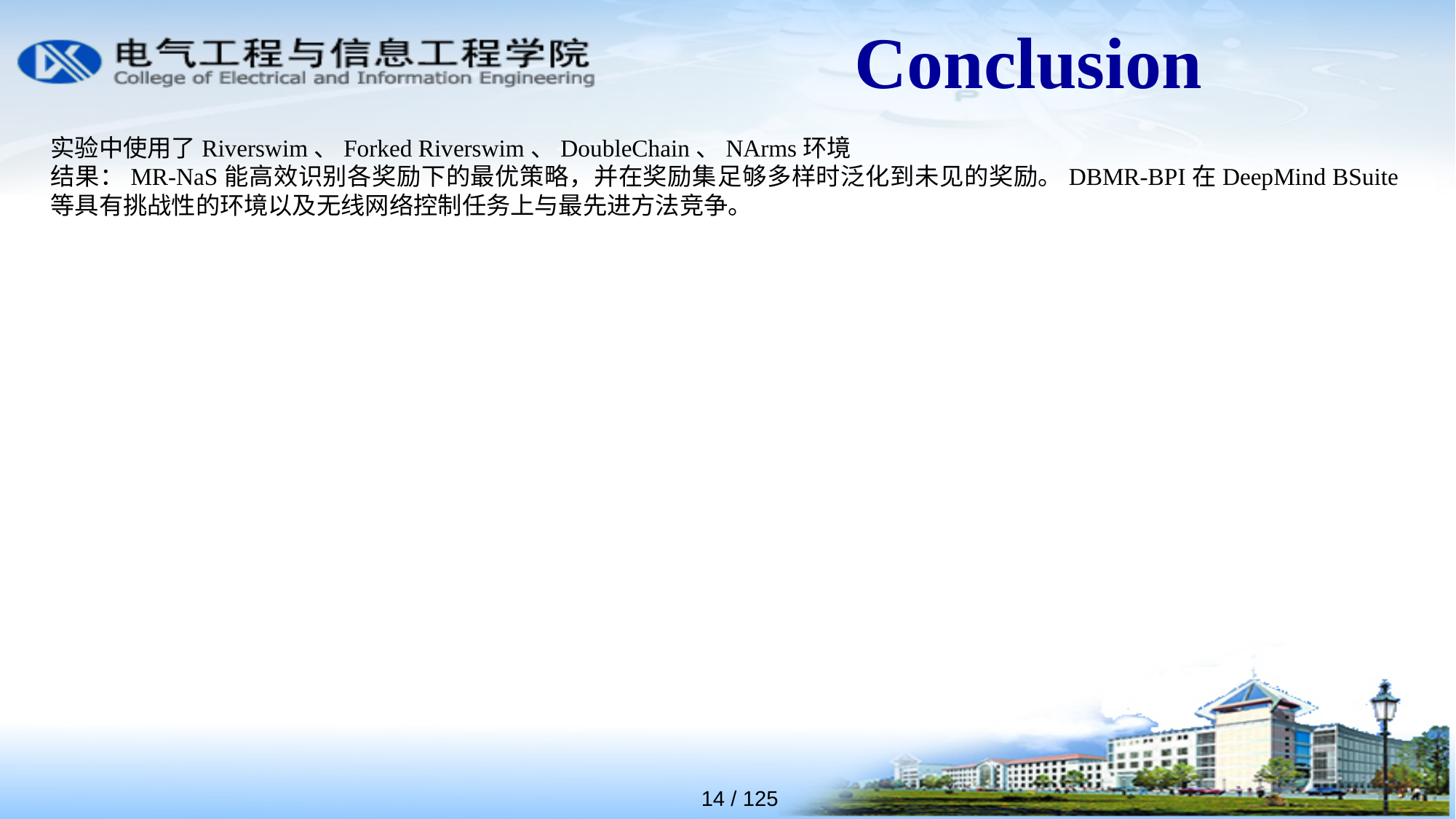

Conclusion
实验中使用了Riverswim、Forked Riverswim、DoubleChain、NArms环境
结果：MR-NaS能高效识别各奖励下的最优策略，并在奖励集足够多样时泛化到未见的奖励。DBMR-BPI在DeepMind BSuite等具有挑战性的环境以及无线网络控制任务上与最先进方法竞争。
14 / 125